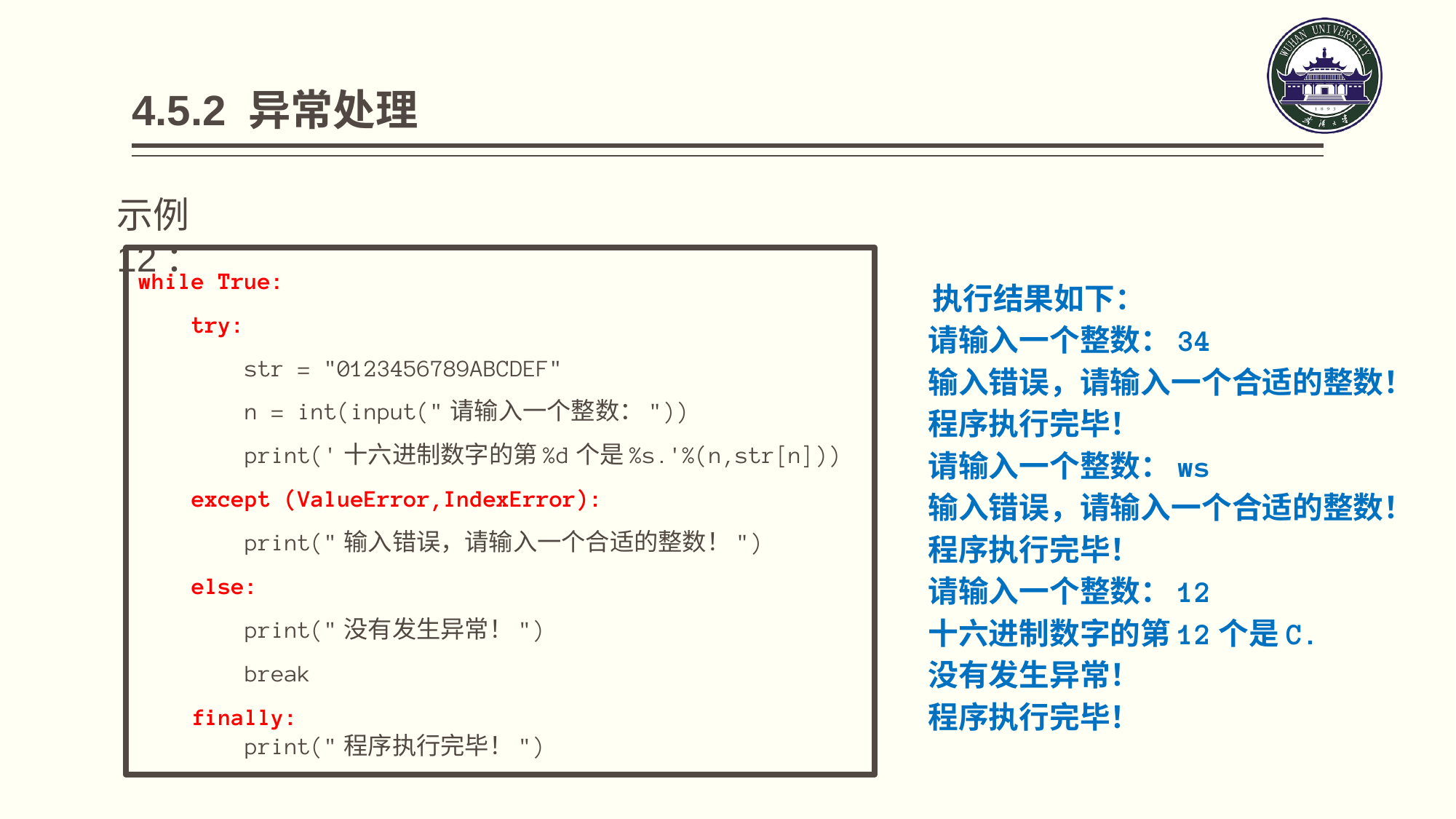

# 4.5.2 异常处理
示例12：
while True:
    try:
        str = "0123456789ABCDEF"
        n = int(input("请输入一个整数："))
        print('十六进制数字的第%d个是%s.'%(n,str[n]))
    except (ValueError,IndexError):
        print("输入错误，请输入一个合适的整数！")
    else:
        print("没有发生异常！")
        break
    finally:
        print("程序执行完毕！")

执行结果如下：
请输入一个整数：34
输入错误，请输入一个合适的整数！
程序执行完毕！
请输入一个整数：ws
输入错误，请输入一个合适的整数！
程序执行完毕！
请输入一个整数：12
十六进制数字的第12个是C.
没有发生异常！
程序执行完毕！